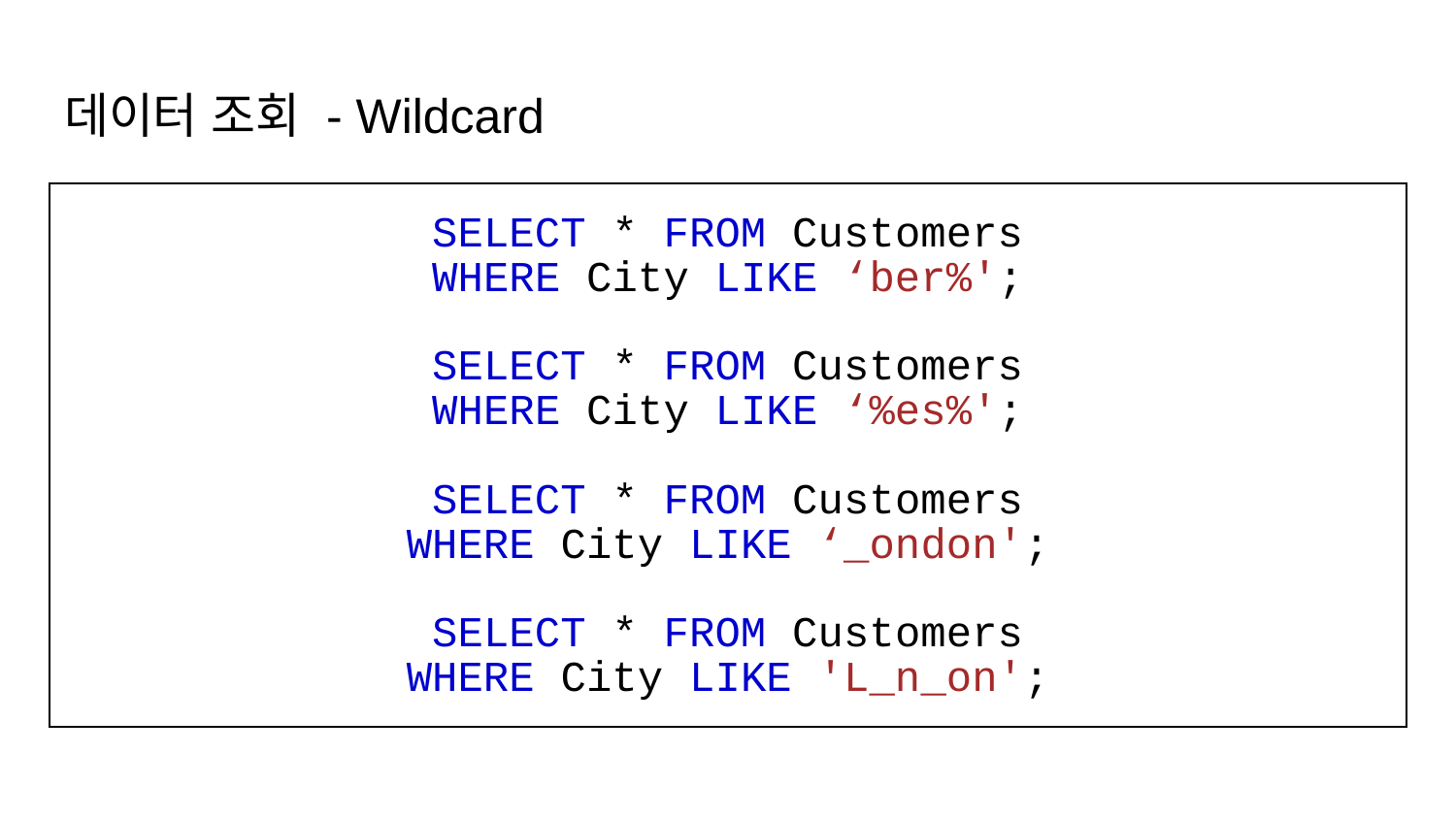

# 데이터 조회 - Wildcard
SELECT * FROM Customers
WHERE City LIKE ‘ber%';

SELECT * FROM Customers
WHERE City LIKE ‘%es%';

SELECT * FROM Customers
WHERE City LIKE ‘_ondon';

SELECT * FROM Customers
WHERE City LIKE 'L_n_on';